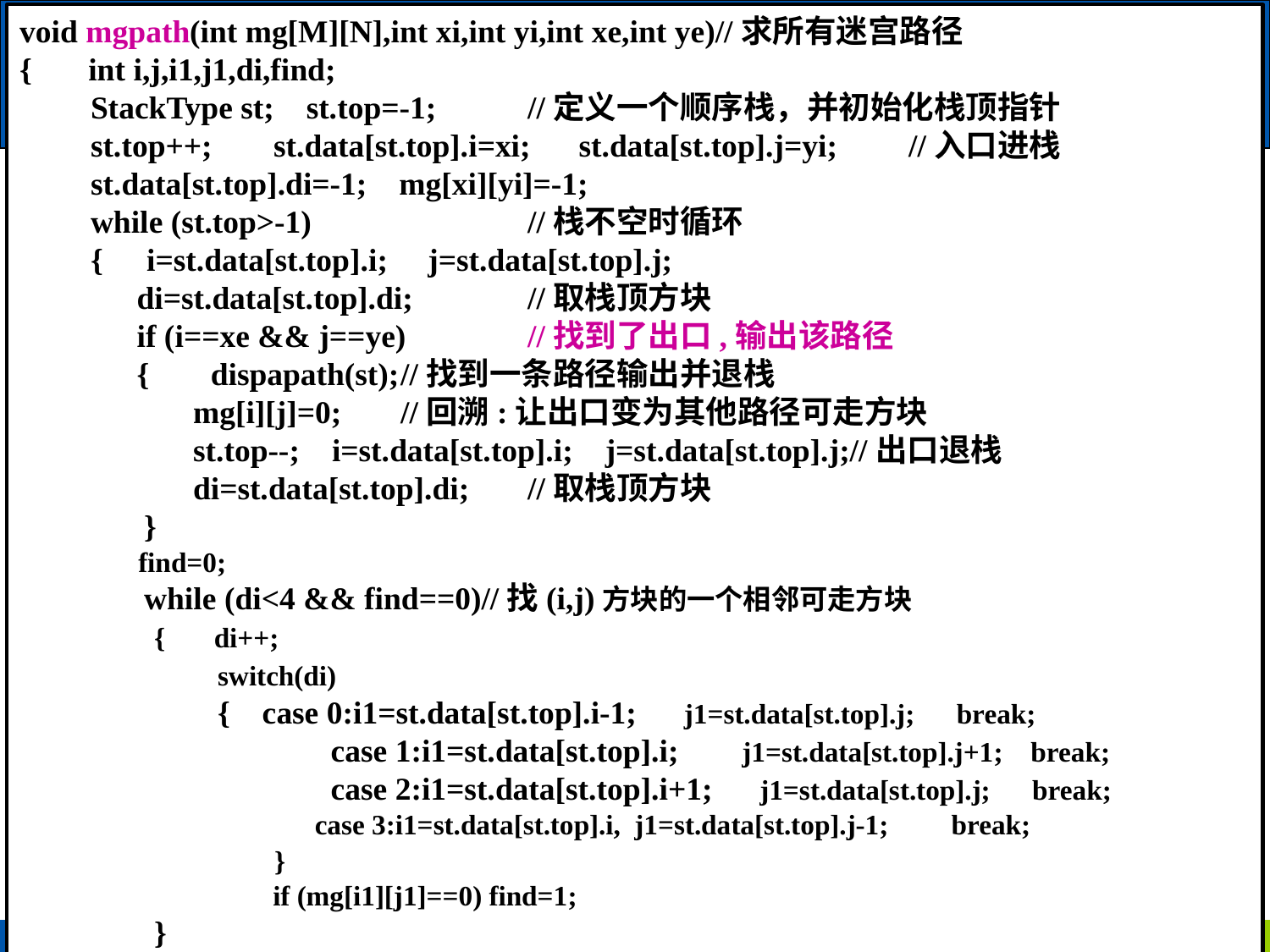

void mgpath(int mg[M][N],int xi,int yi,int xe,int ye)//求所有迷宫路径
{       int i,j,i1,j1,di,find;
　　StackType st;    st.top=-1;	//定义一个顺序栈，并初始化栈顶指针
　　st.top++;	st.data[st.top].i=xi;      st.data[st.top].j=yi;	//入口进栈
　　st.data[st.top].di=-1;    mg[xi][yi]=-1;
　　while (st.top>-1)		//栈不空时循环
　　{	i=st.data[st.top].i;     j=st.data[st.top].j;
　　　  di=st.data[st.top].di;	//取栈顶方块
　　　  if (i==xe && j==ye)	//找到了出口,输出该路径
　　　  {　  dispapath(st);	//找到一条路径输出并退栈
　　　 　　mg[i][j]=0;	//回溯:让出口变为其他路径可走方块
　　　 　　st.top--;    i=st.data[st.top].i;    j=st.data[st.top].j;//出口退栈
　　　 　　di=st.data[st.top].di;	//取栈顶方块
　　　   }
                 find=0;
　   while (di<4 && find==0)//找(i,j)方块的一个相邻可走方块
　　{       di++;
　　　　switch(di)
　　　　{    case 0:i1=st.data[st.top].i-1;　j1=st.data[st.top].j;      break;
	               case 1:i1=st.data[st.top].i;  　j1=st.data[st.top].j+1;    break;
	               case 2:i1=st.data[st.top].i+1;　j1=st.data[st.top].j;      break;
	               case 3:i1=st.data[st.top].i,  j1=st.data[st.top].j-1;         break;
	        }
	         if (mg[i1][j1]==0) find=1;
　　}